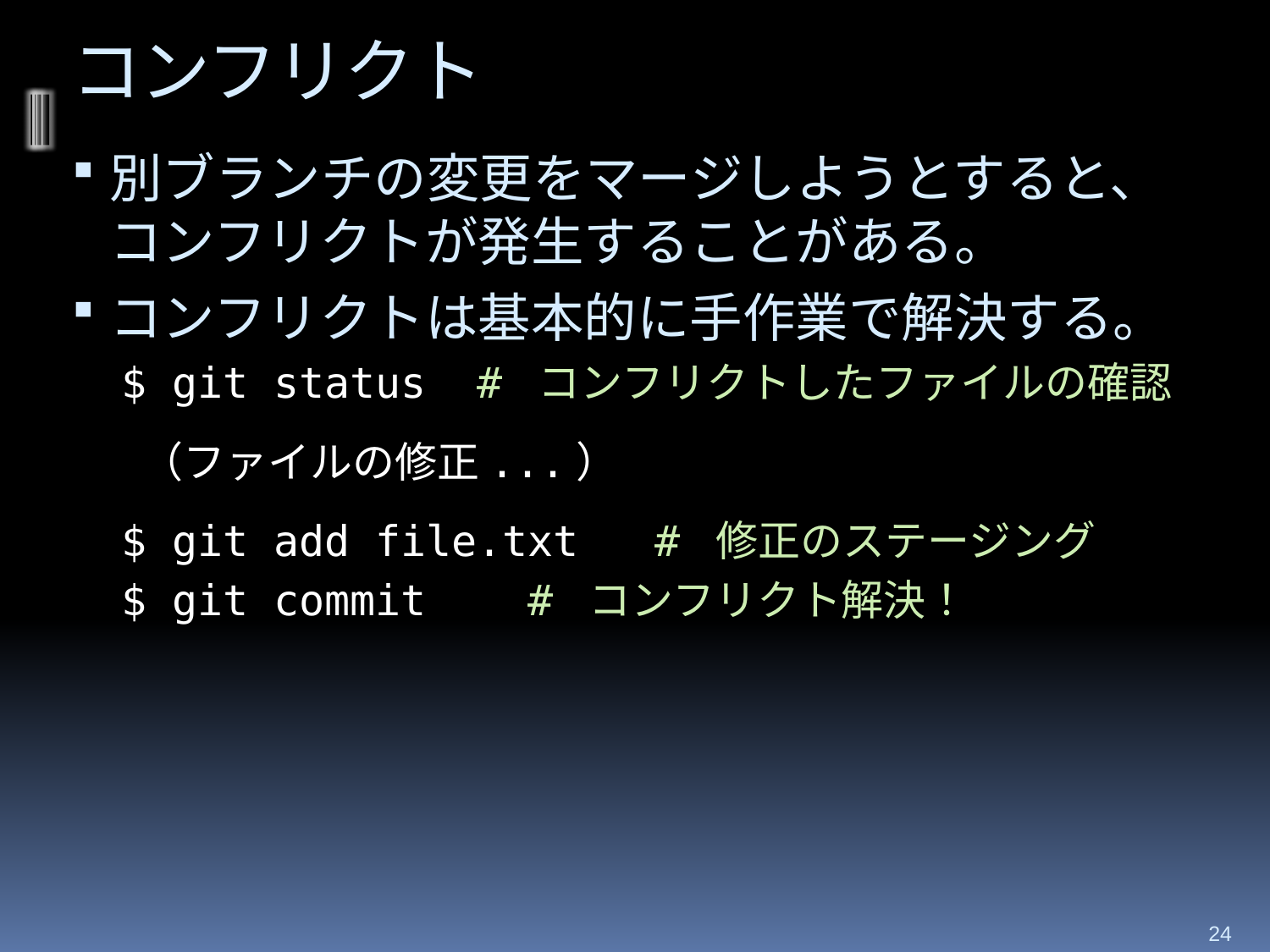

# コンフリクト
別ブランチの変更をマージしようとすると、コンフリクトが発生することがある。
コンフリクトは基本的に手作業で解決する。
$ git status  # コンフリクトしたファイルの確認

 （ファイルの修正...）

$ git add file.txt   # 修正のステージング
$ git commit    # コンフリクト解決！
24